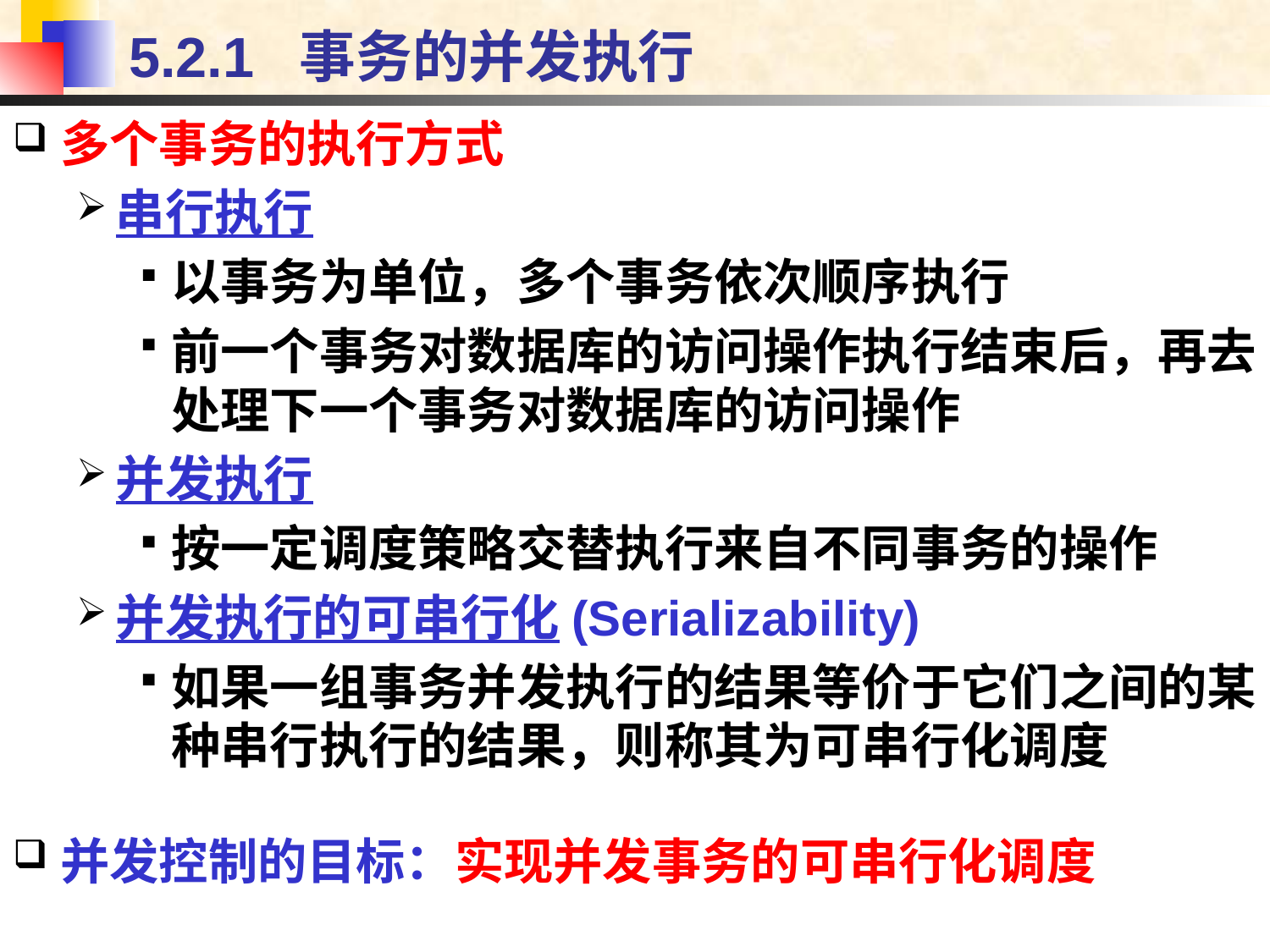

# 5.2.1  事务的并发执行
多个事务的执行方式
串行执行
以事务为单位，多个事务依次顺序执行
前一个事务对数据库的访问操作执行结束后，再去处理下一个事务对数据库的访问操作
并发执行
按一定调度策略交替执行来自不同事务的操作
并发执行的可串行化(Serializability)
如果一组事务并发执行的结果等价于它们之间的某种串行执行的结果，则称其为可串行化调度

并发控制的目标：实现并发事务的可串行化调度
47